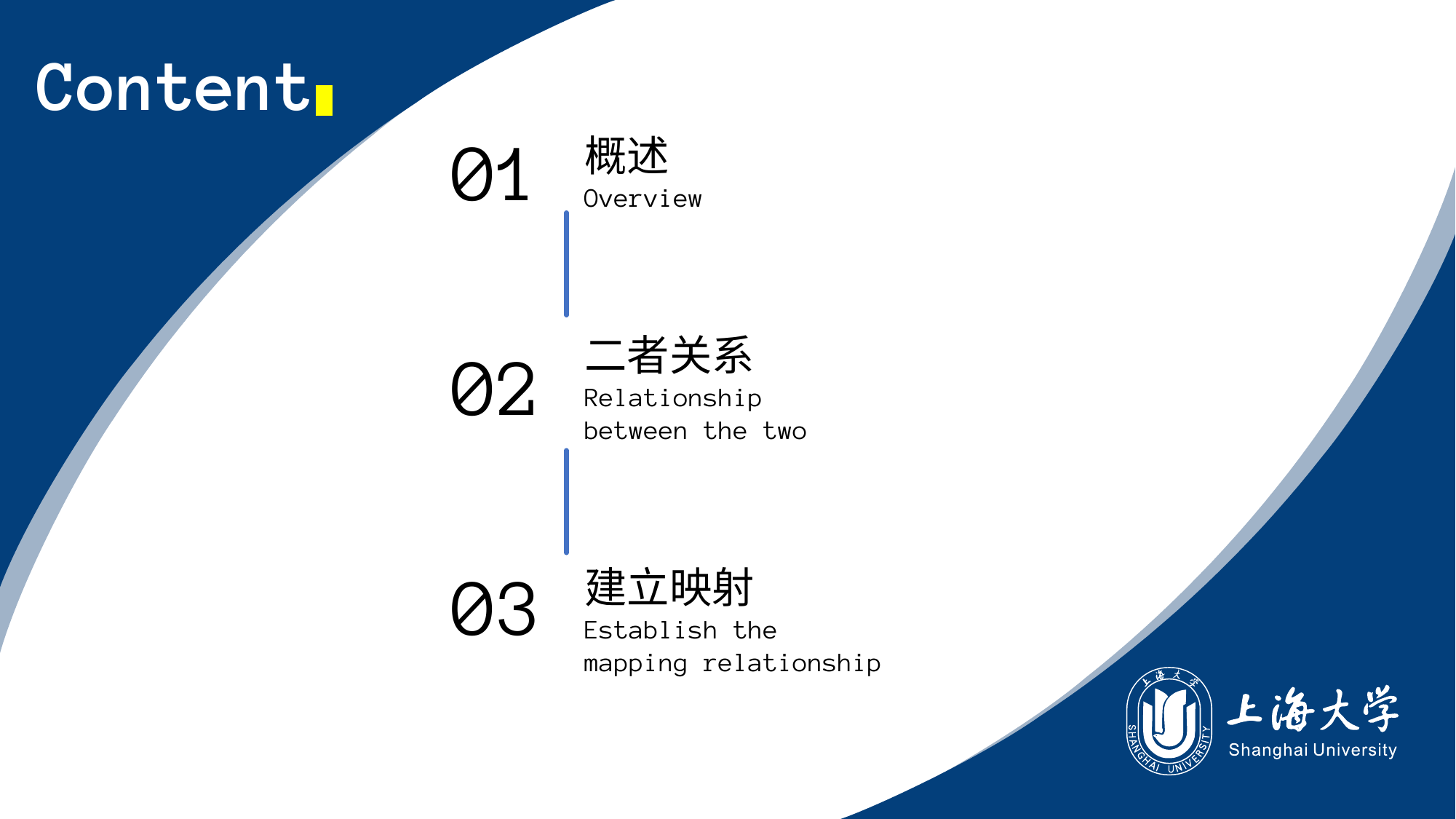

Content

01
概述
Overview

二者关系
Relationship
between the two
02
03
建立映射
Establish the
mapping relationship